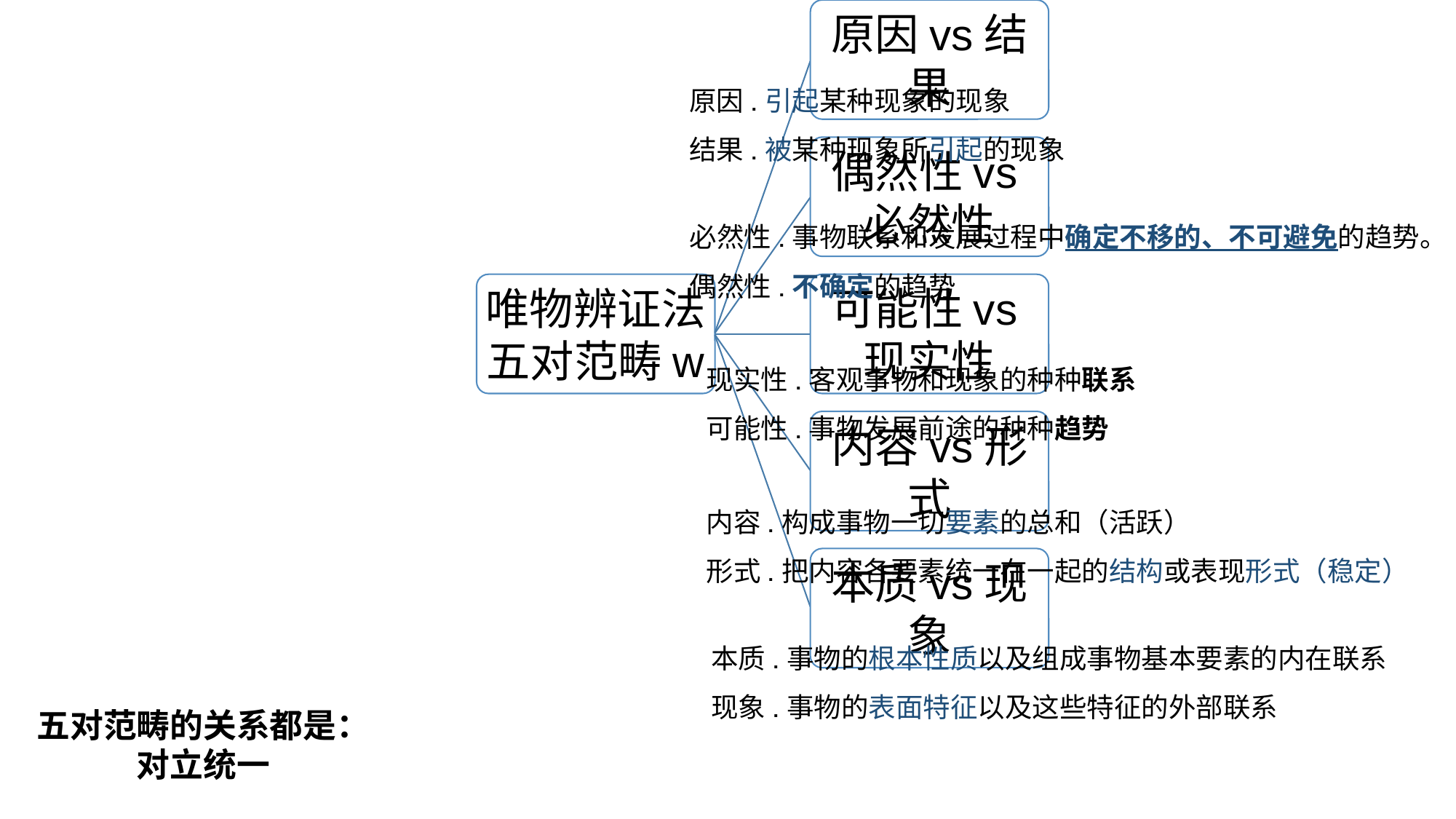

唯物辨证法五对范畴w

原因vs结果

偶然性vs必然性

可能性vs现实性

内容vs形式

本质vs现象
原因.引起某种现象的现象
结果.被某种现象所引起的现象
必然性.事物联系和发展过程中确定不移的、不可避免的趋势。
偶然性.不确定的趋势
现实性.客观事物和现象的种种联系
可能性.事物发展前途的种种趋势
内容.构成事物一切要素的总和（活跃）
形式.把内容各要素统一在一起的结构或表现形式（稳定）
本质.事物的根本性质以及组成事物基本要素的内在联系
现象.事物的表面特征以及这些特征的外部联系
五对范畴的关系都是：对立统一